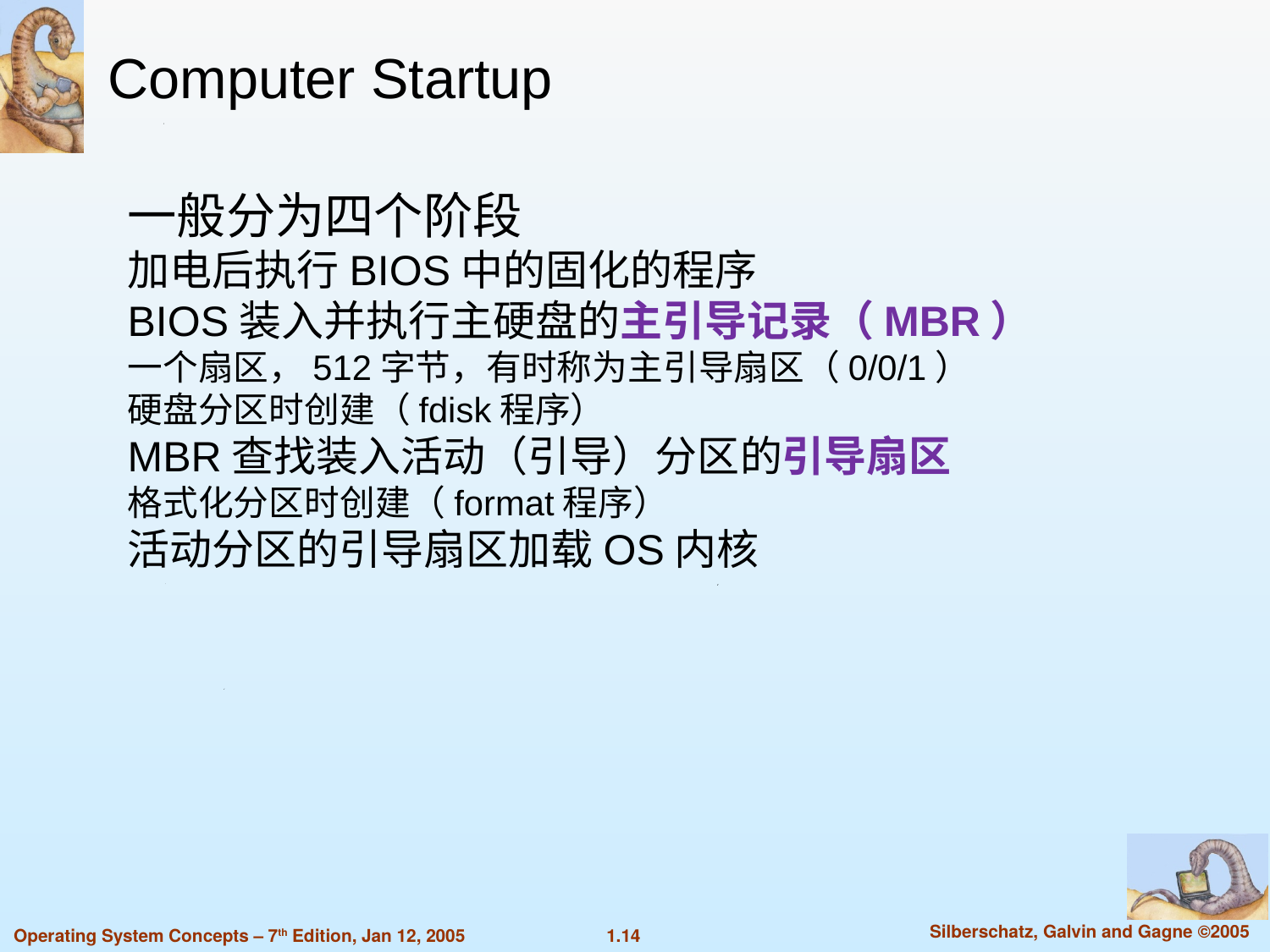

Computer Startup
一般分为四个阶段
加电后执行BIOS中的固化的程序
BIOS装入并执行主硬盘的主引导记录（MBR）
一个扇区，512字节，有时称为主引导扇区（0/0/1）
硬盘分区时创建（fdisk程序）
MBR查找装入活动（引导）分区的引导扇区
格式化分区时创建（format程序）
活动分区的引导扇区加载OS内核